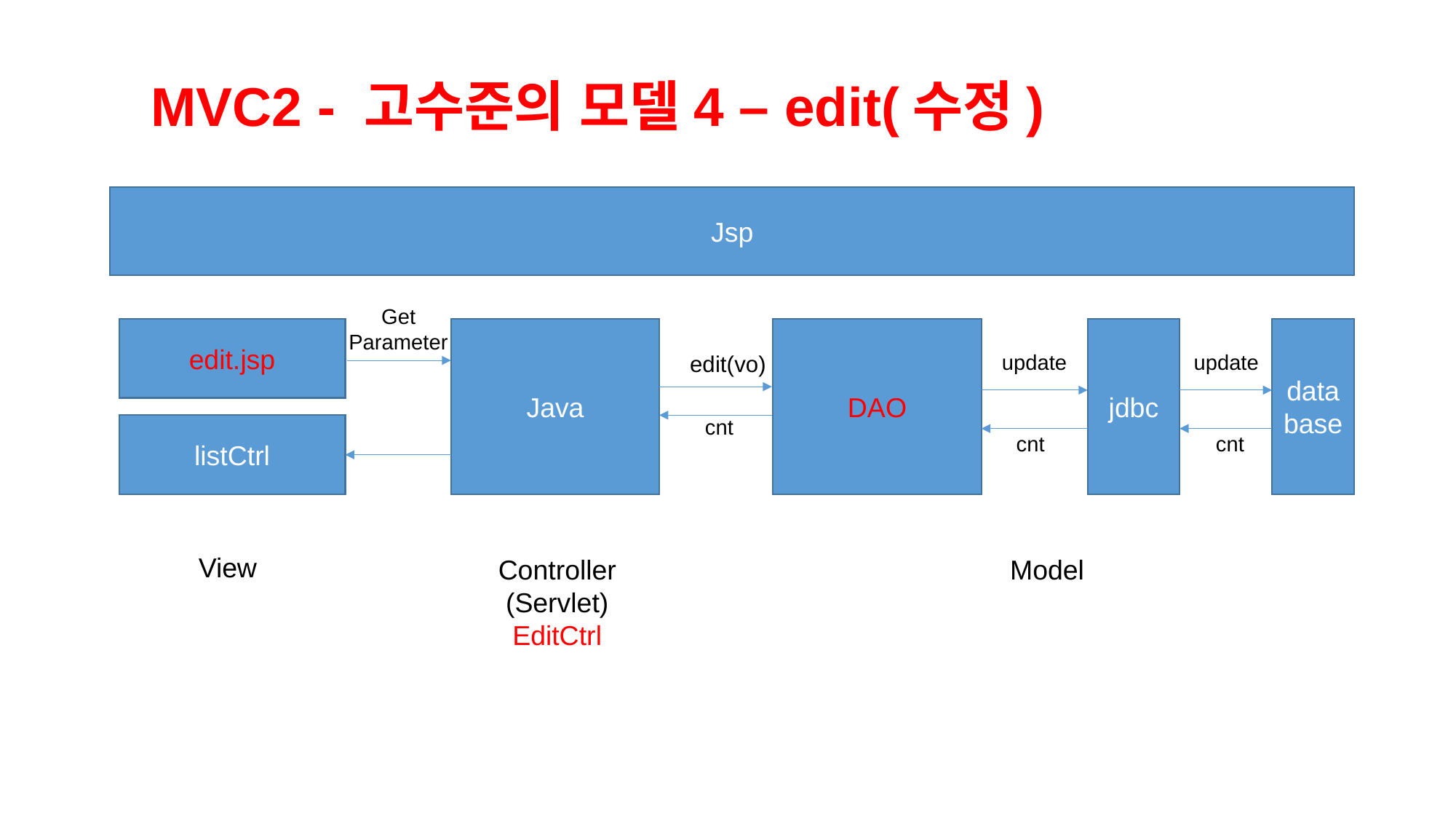

MVC2 - 고수준의 모델4 – edit(수정)
Jsp
Get
Parameter
edit.jsp
Java
DAO
jdbc
database
update
update
edit(vo)
cnt
listCtrl
cnt
cnt
View
Controller
(Servlet)
EditCtrl
Model